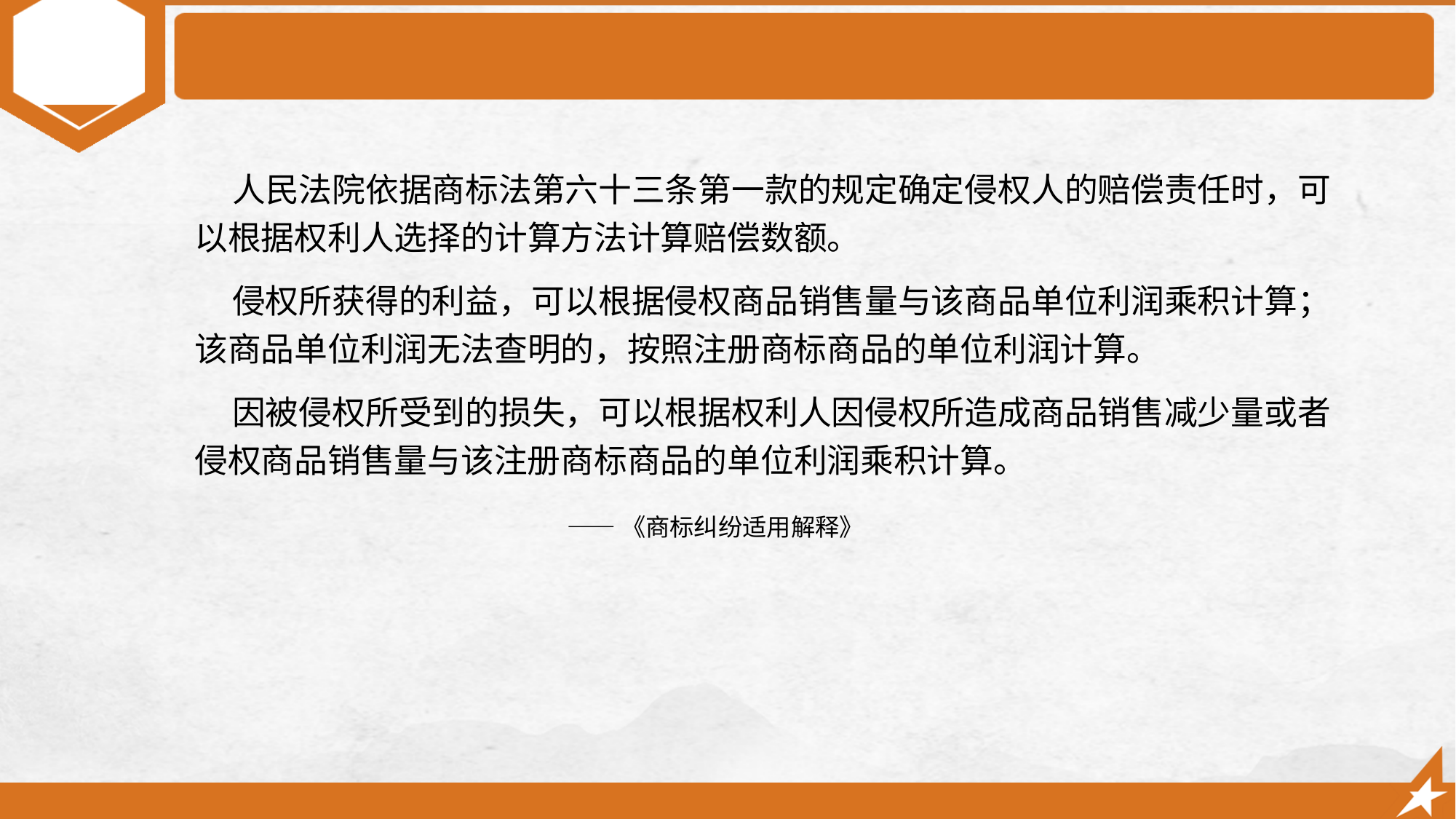

人民法院依据商标法第六十三条第一款的规定确定侵权人的赔偿责任时，可以根据权利人选择的计算方法计算赔偿数额。
    侵权所获得的利益，可以根据侵权商品销售量与该商品单位利润乘积计算；该商品单位利润无法查明的，按照注册商标商品的单位利润计算。
    因被侵权所受到的损失，可以根据权利人因侵权所造成商品销售减少量或者侵权商品销售量与该注册商标商品的单位利润乘积计算。
                                                  ——《商标纠纷适用解释》